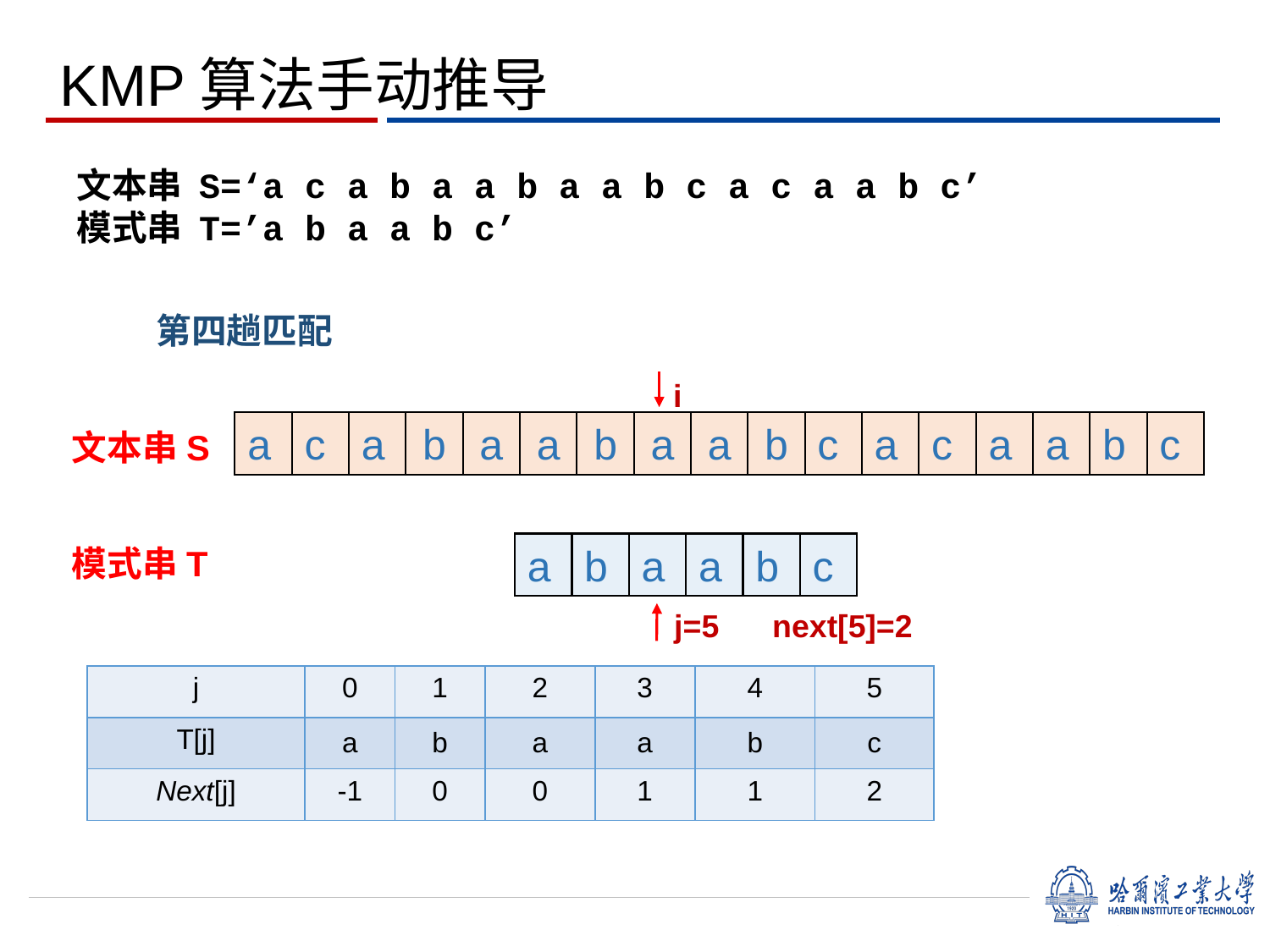

# KMP算法手动推导
文本串 S=‘a c a b a a b a a b c a c a a b c’
模式串 T=’a b a a b c’
第四趟匹配
i
a
c
a
b
a
a
b
a
a
b
c
a
c
a
a
b
c
文本串S
a
b
a
a
b
c
模式串T
j=5      next[5]=2
| j | 0 | 1 | 2 | 3 | 4 | 5 |
| --- | --- | --- | --- | --- | --- | --- |
| T[j] | a | b | a | a | b | c |
| Next[j] | -1 | 0 | 0 | 1 | 1 | 2 |